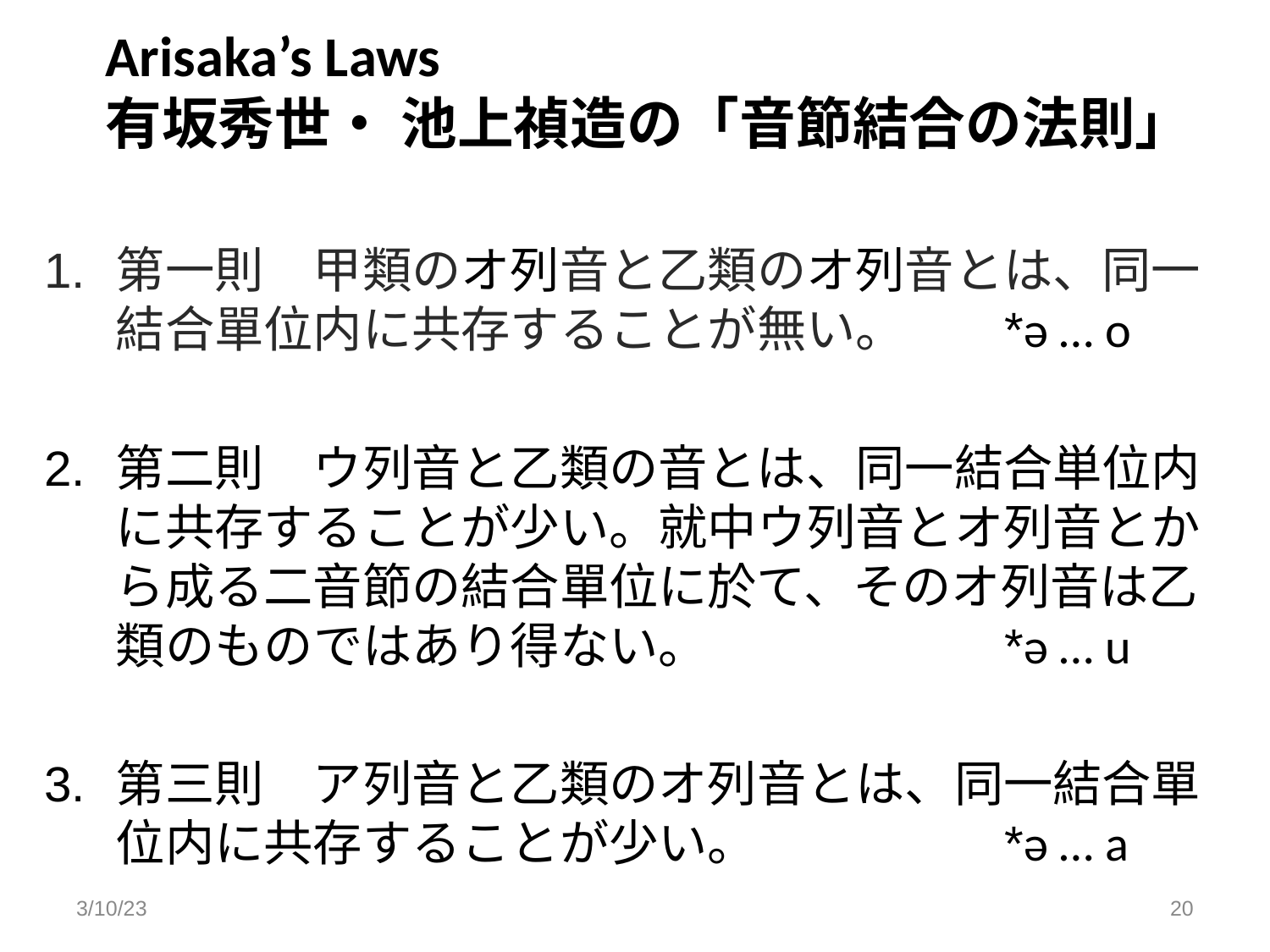

# Arisaka’s Laws 有坂秀世・ 池上禎造の「音節結合の法則」

第一則　甲類のオ列音と乙類のオ列音とは、同一結合單位内に共存することが無い。	*ə … o

第二則　ウ列音と乙類の音とは、同一結合単位内に共存することが少い。就中ウ列音とオ列音とから成る二音節の結合單位に於て、そのオ列音は乙類のものではあり得ない。 			*ə … u

第三則　ア列音と乙類のオ列音とは、同一結合單位内に共存することが少い。		*ə … a
3/10/23

20